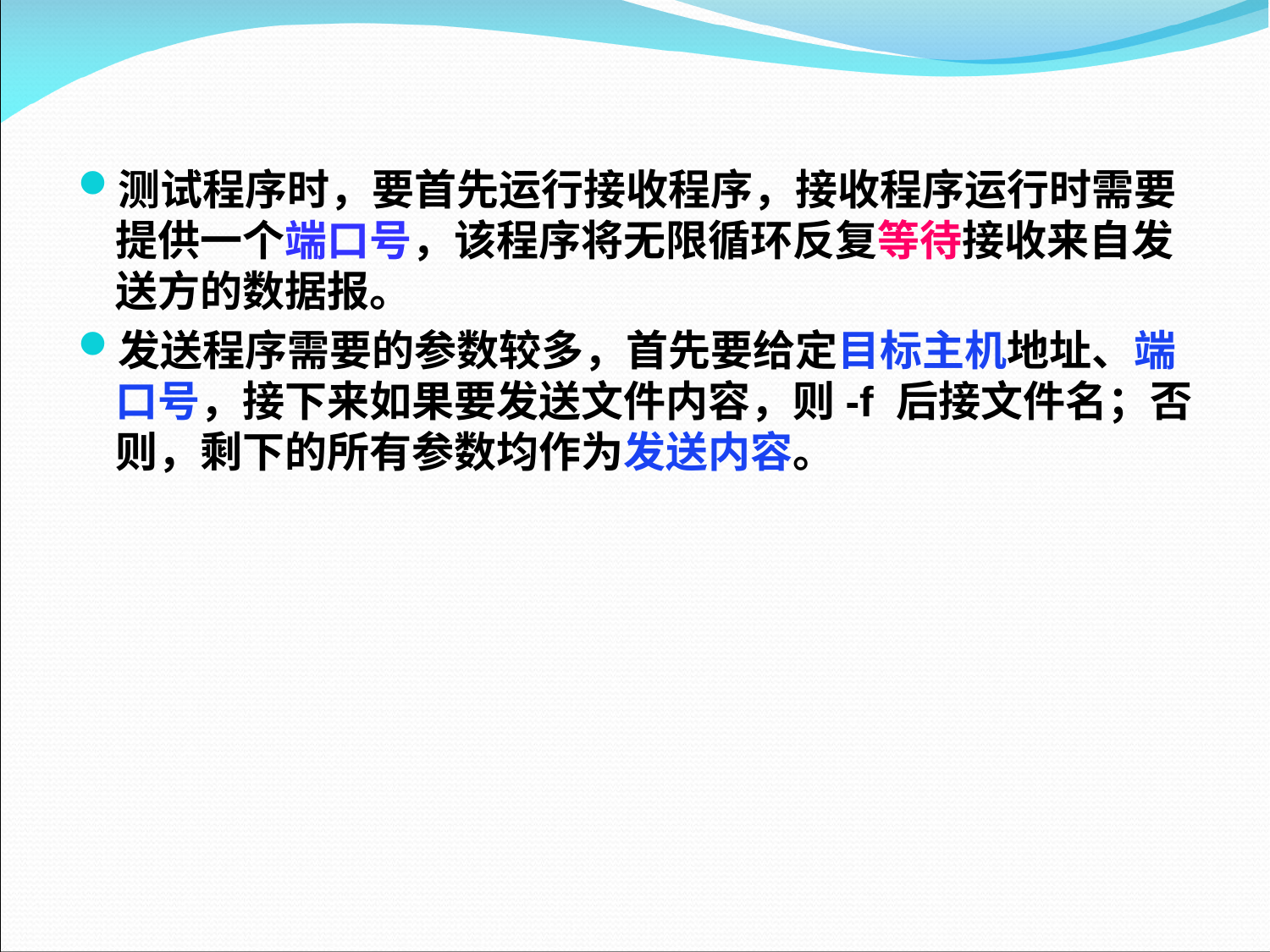

测试程序时，要首先运行接收程序，接收程序运行时需要提供一个端口号，该程序将无限循环反复等待接收来自发送方的数据报。
发送程序需要的参数较多，首先要给定目标主机地址、端口号，接下来如果要发送文件内容，则-f 后接文件名；否则，剩下的所有参数均作为发送内容。